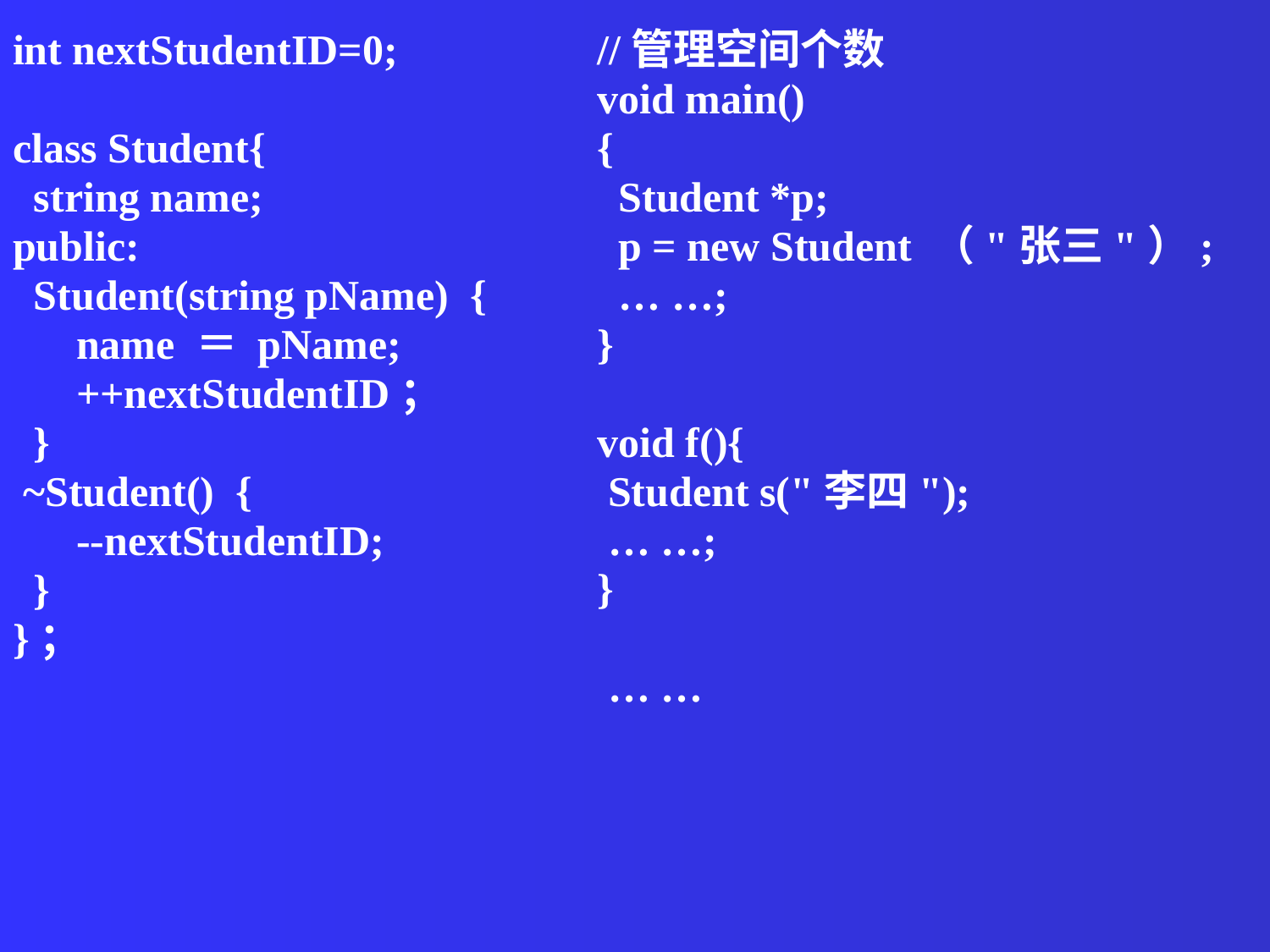

int nextStudentID=0;

class Student{
  string name;
public:
  Student(string pName)  {
      name ＝ pName;
      ++nextStudentID；
  }
 ~Student()  {
      --nextStudentID;
  }
}；
//管理空间个数
void main()
{
  Student *p;
  p = new Student （"张三"）;
  … …;
}

void f(){
 Student s("李四");
 … …;
}

 … …